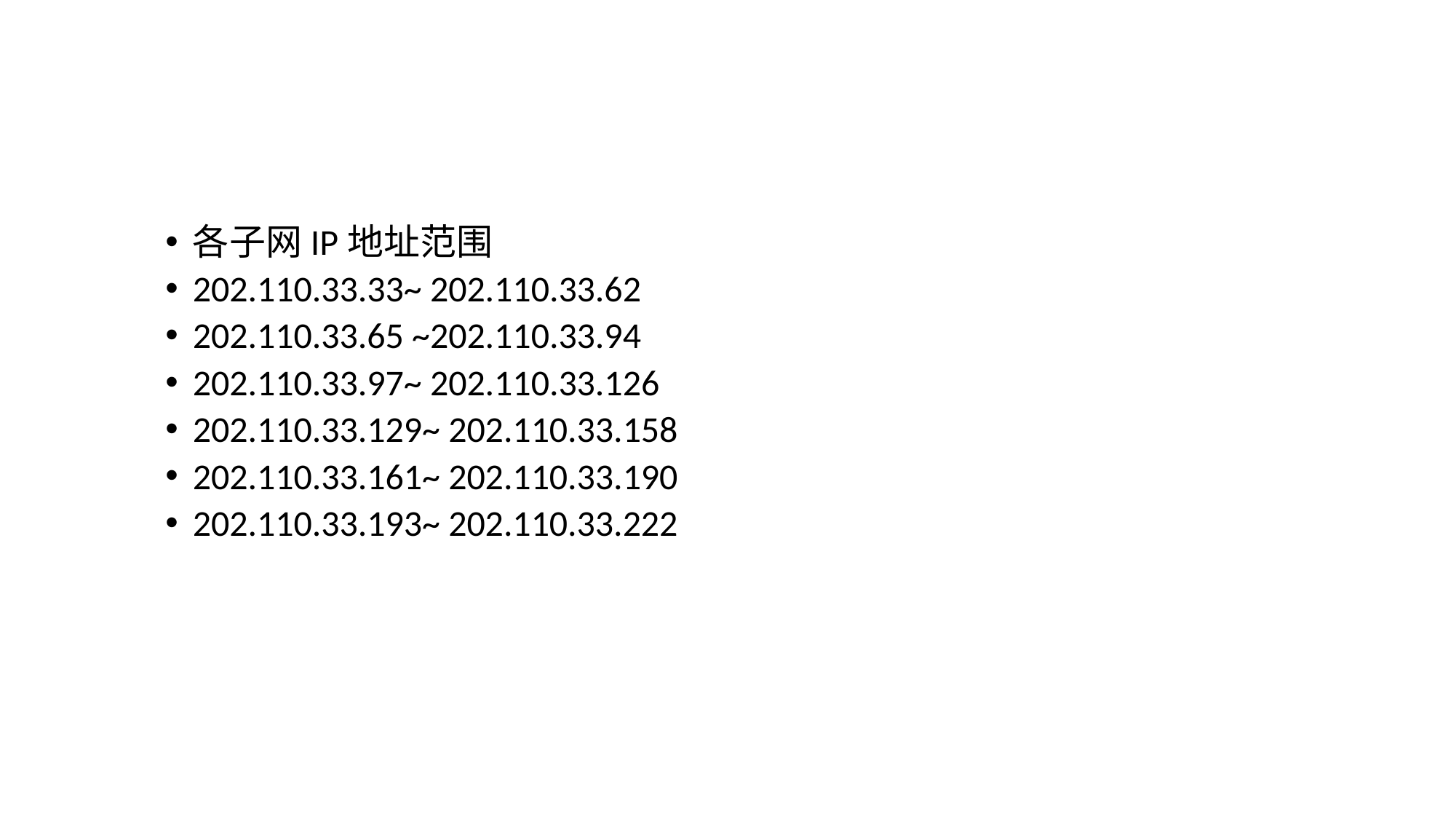

#
各子网IP地址范围
202.110.33.33~ 202.110.33.62
202.110.33.65 ~202.110.33.94
202.110.33.97~ 202.110.33.126
202.110.33.129~ 202.110.33.158
202.110.33.161~ 202.110.33.190
202.110.33.193~ 202.110.33.222